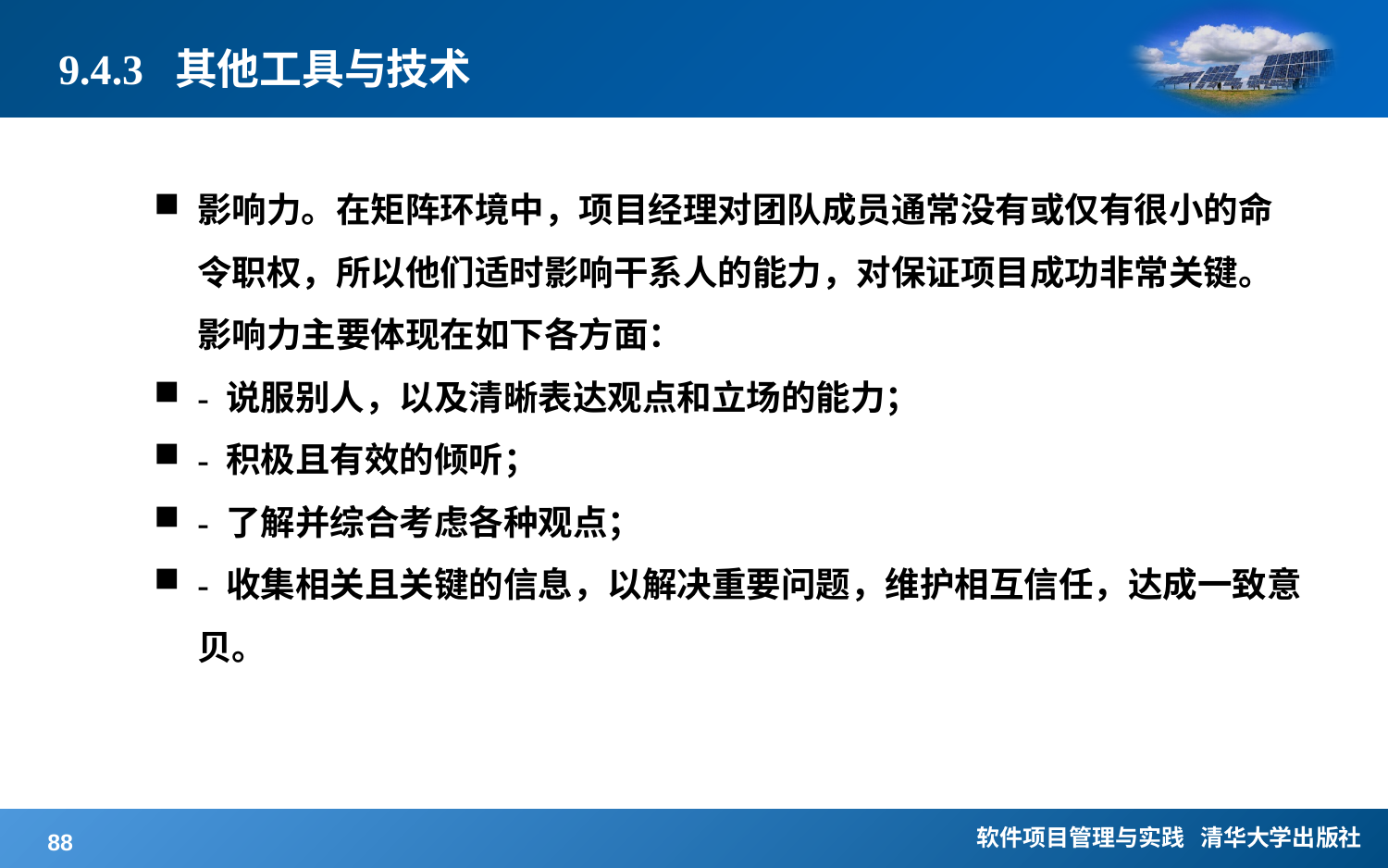

# 9.4.3  其他工具与技术
影响力。在矩阵环境中，项目经理对团队成员通常没有或仅有很小的命令职权，所以他们适时影响干系人的能力，对保证项目成功非常关键。影响力主要体现在如下各方面：
- 说服别人，以及清晰表达观点和立场的能力；
- 积极且有效的倾听；
- 了解并综合考虑各种观点；
- 收集相关且关键的信息，以解决重要问题，维护相互信任，达成一致意贝。